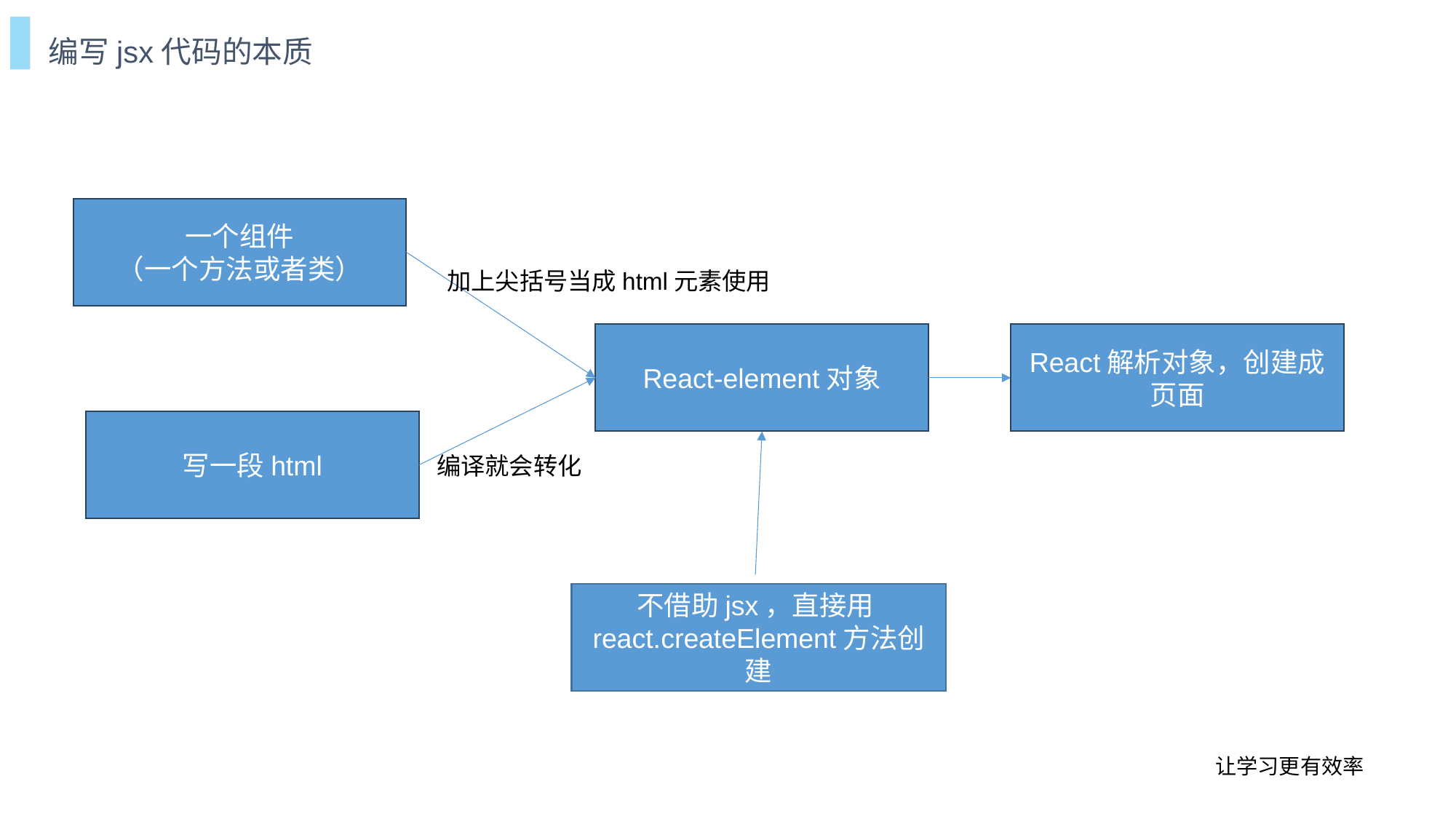

编写jsx代码的本质

一个组件
（一个方法或者类）
加上尖括号当成html元素使用
React解析对象，创建成页面
React-element对象
写一段html
编译就会转化
不借助jsx，直接用react.createElement方法创建